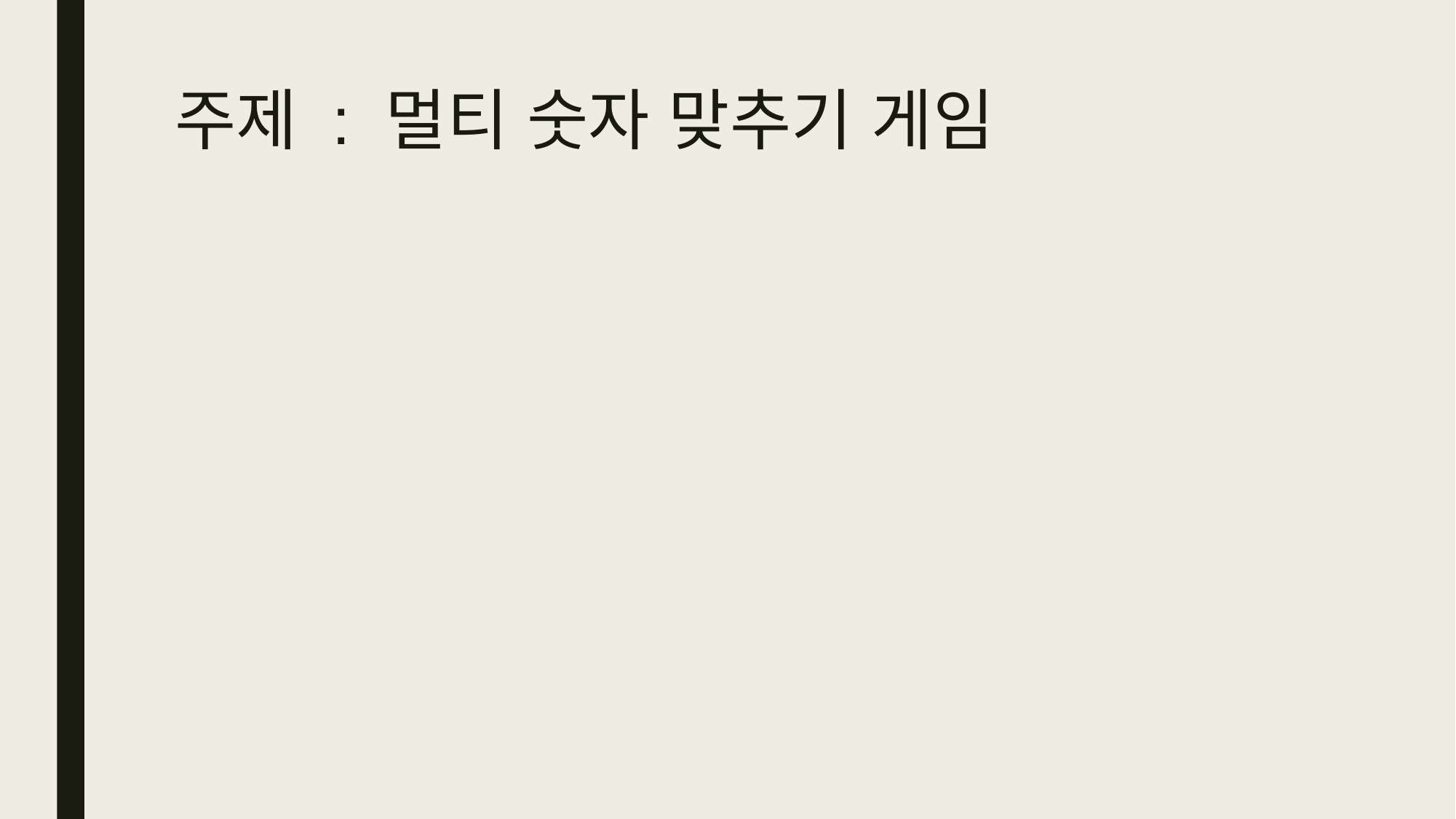

# 주제 : 멀티 숫자 맞추기 게임